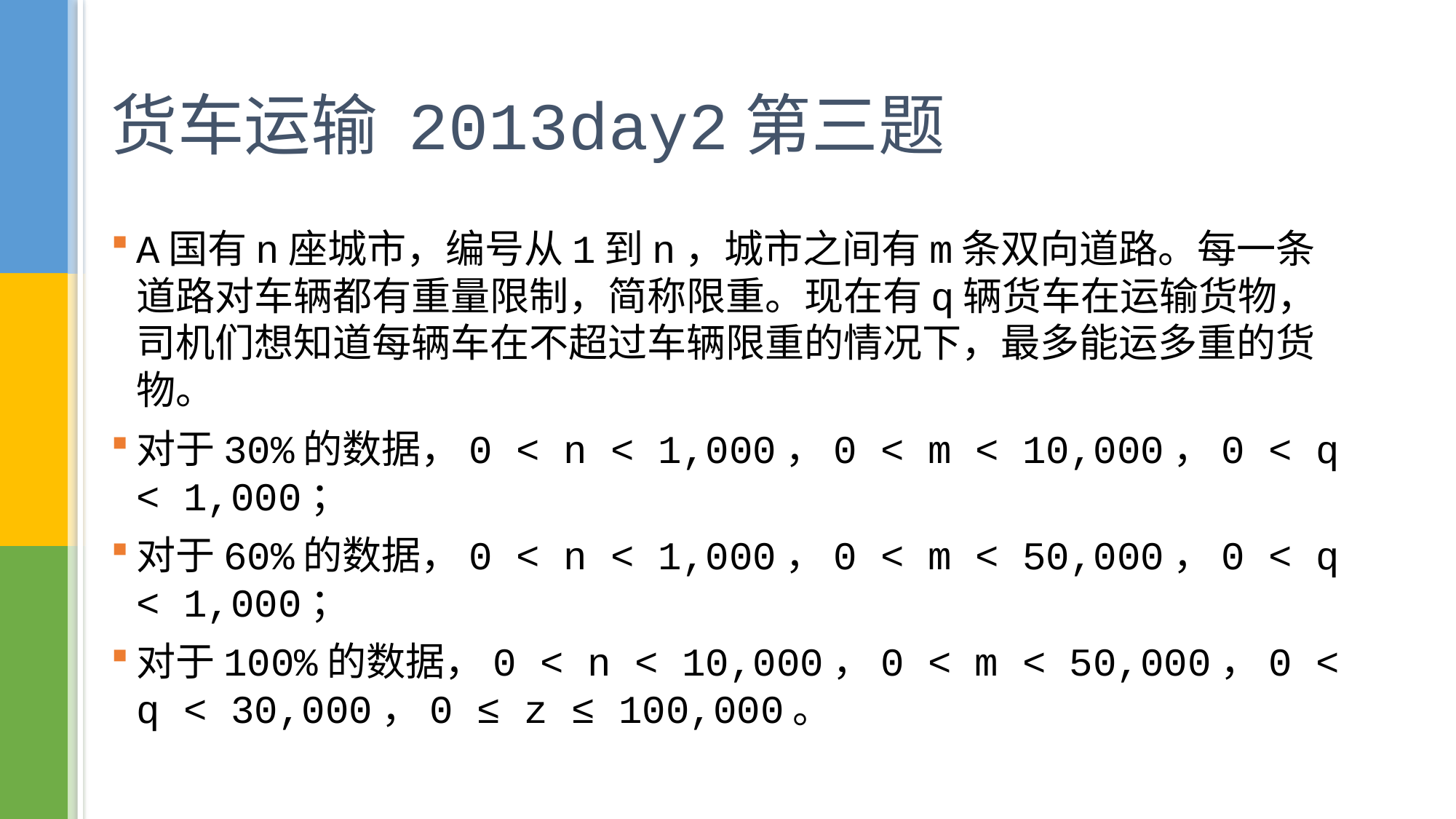

# 货车运输 2013day2第三题
A国有n座城市，编号从1到n，城市之间有m条双向道路。每一条道路对车辆都有重量限制，简称限重。现在有q辆货车在运输货物，司机们想知道每辆车在不超过车辆限重的情况下，最多能运多重的货物。
对于30%的数据，0 < n < 1,000，0 < m < 10,000，0 < q < 1,000；
对于60%的数据，0 < n < 1,000，0 < m < 50,000，0 < q < 1,000；
对于100%的数据，0 < n < 10,000，0 < m < 50,000，0 < q < 30,000，0 ≤ z ≤ 100,000。